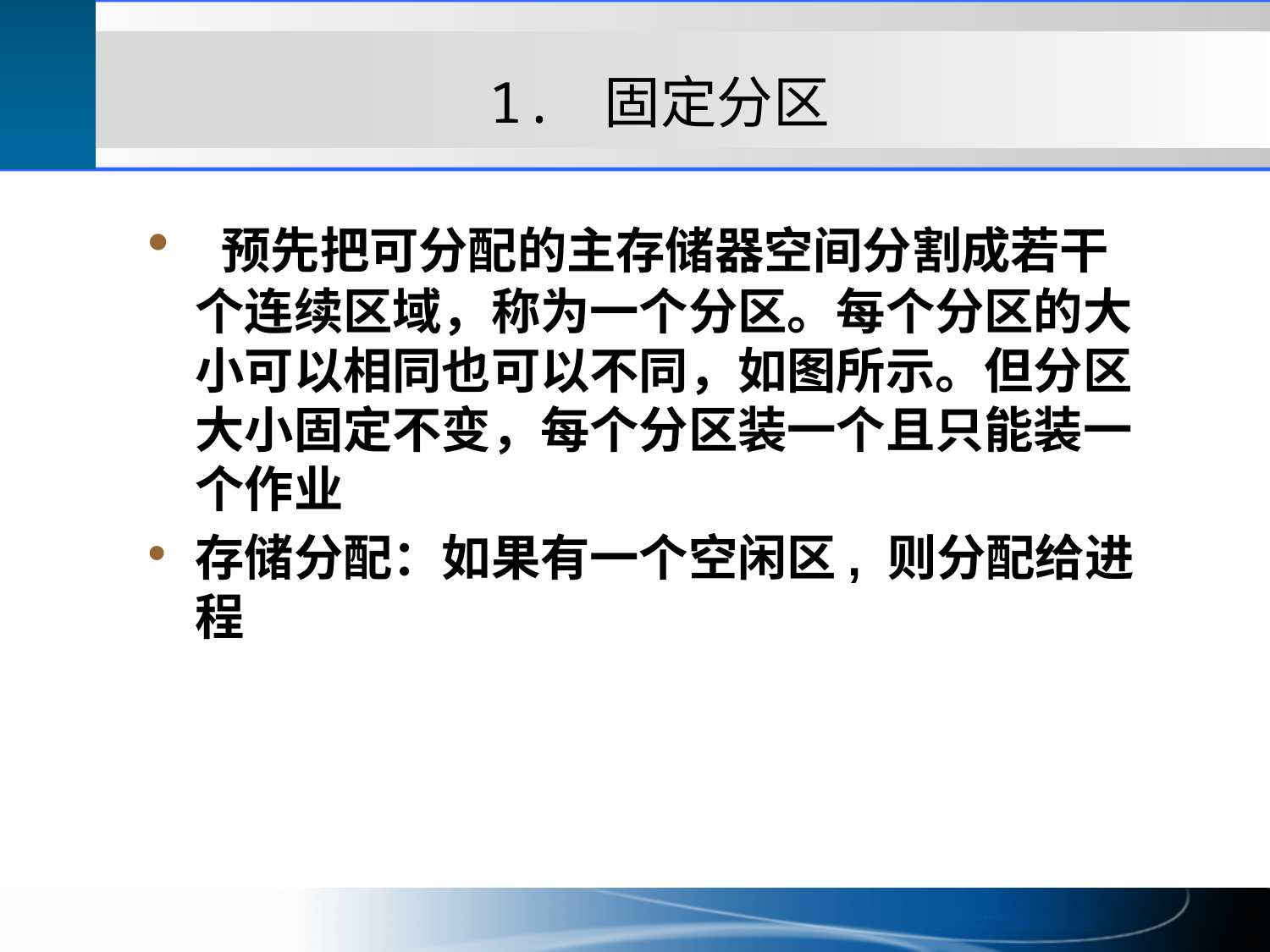

1. 固定分区
 预先把可分配的主存储器空间分割成若干个连续区域，称为一个分区。每个分区的大小可以相同也可以不同，如图所示。但分区大小固定不变，每个分区装一个且只能装一个作业
存储分配：如果有一个空闲区, 则分配给进程